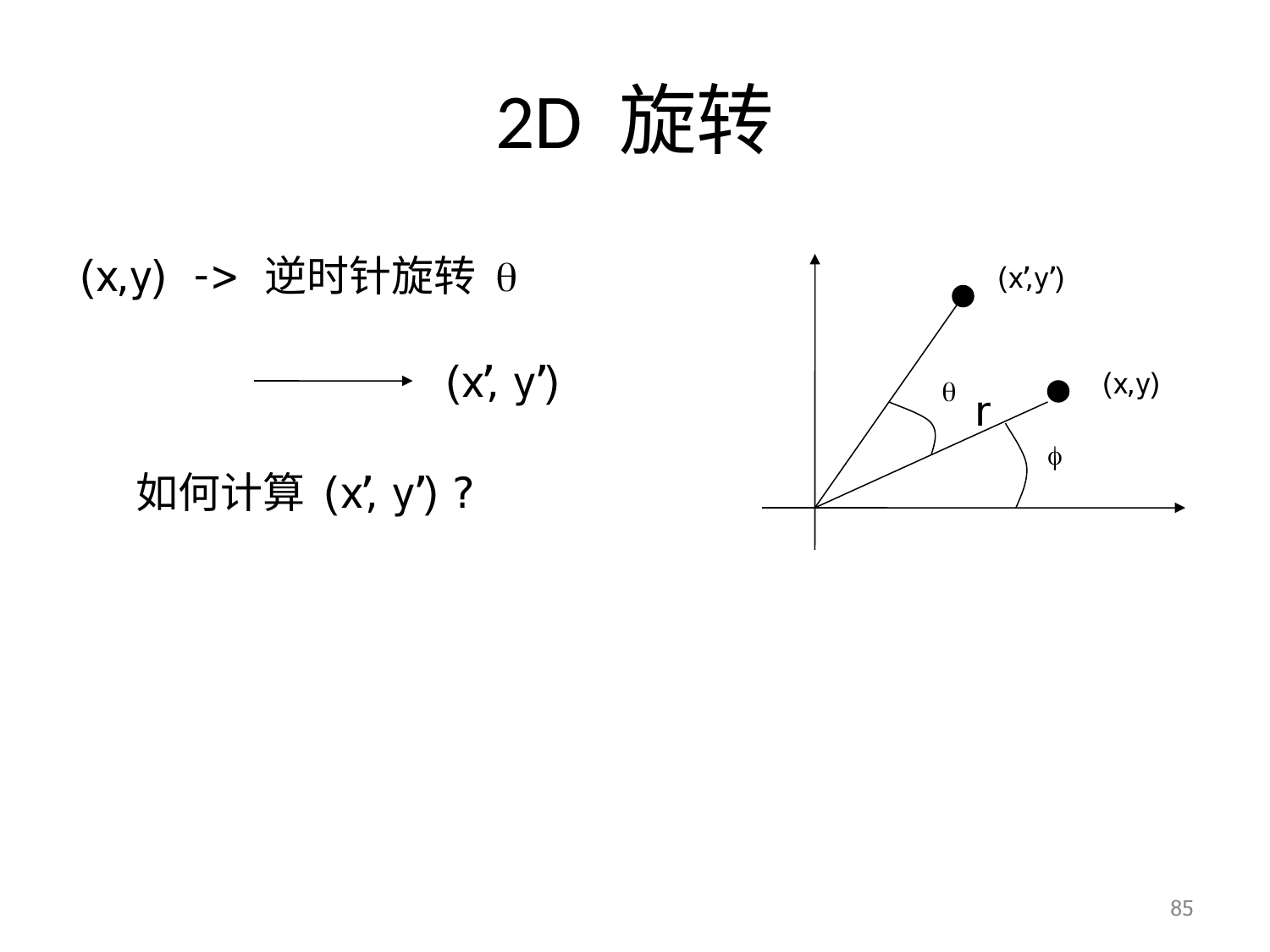

# 2D 旋转
(x,y)  -> 逆时针旋转 θ

(x,y)

(x’,y’)

θ

(x’, y’)

r

φ
如何计算 (x’, y’) ?
85